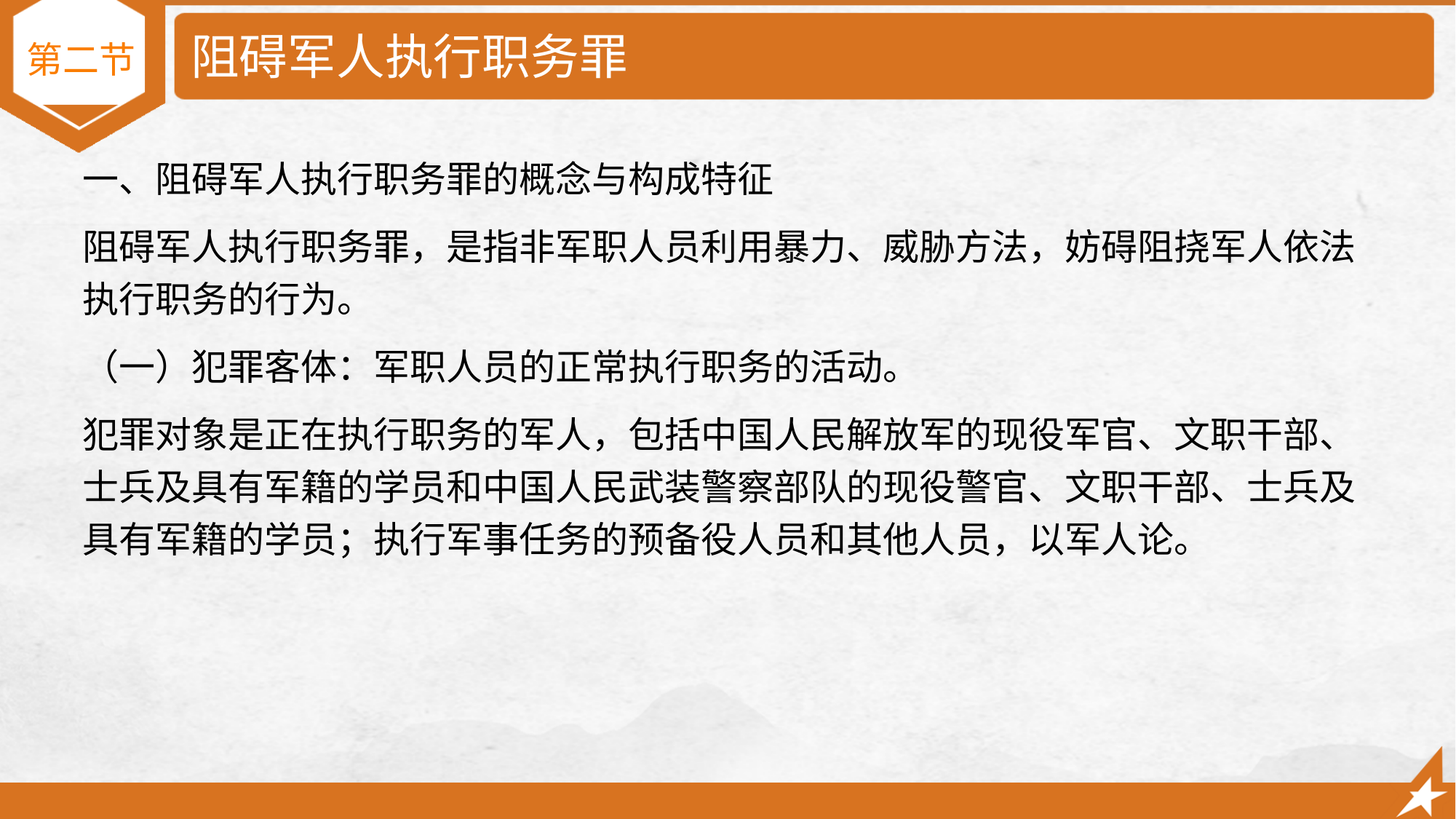

# 阻碍军人执行职务罪
第二节
一、阻碍军人执行职务罪的概念与构成特征
阻碍军人执行职务罪，是指非军职人员利用暴力、威胁方法，妨碍阻挠军人依法执行职务的行为。
（一）犯罪客体：军职人员的正常执行职务的活动。
犯罪对象是正在执行职务的军人，包括中国人民解放军的现役军官、文职干部、士兵及具有军籍的学员和中国人民武装警察部队的现役警官、文职干部、士兵及具有军籍的学员；执行军事任务的预备役人员和其他人员，以军人论。